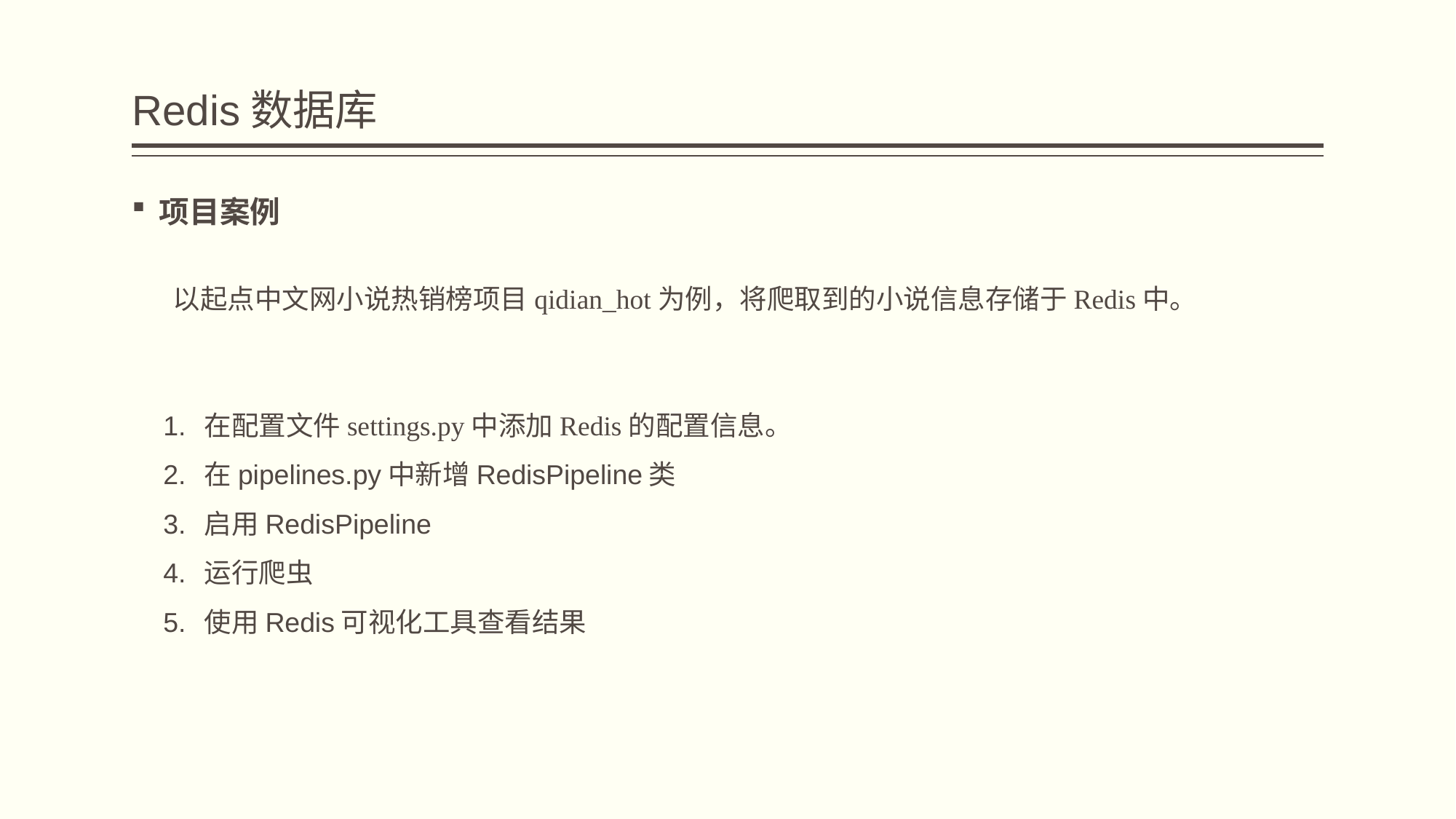

# Redis数据库
项目案例
以起点中文网小说热销榜项目qidian_hot为例，将爬取到的小说信息存储于Redis中。
在配置文件settings.py中添加Redis的配置信息。
在pipelines.py中新增RedisPipeline类
启用RedisPipeline
运行爬虫
使用Redis可视化工具查看结果